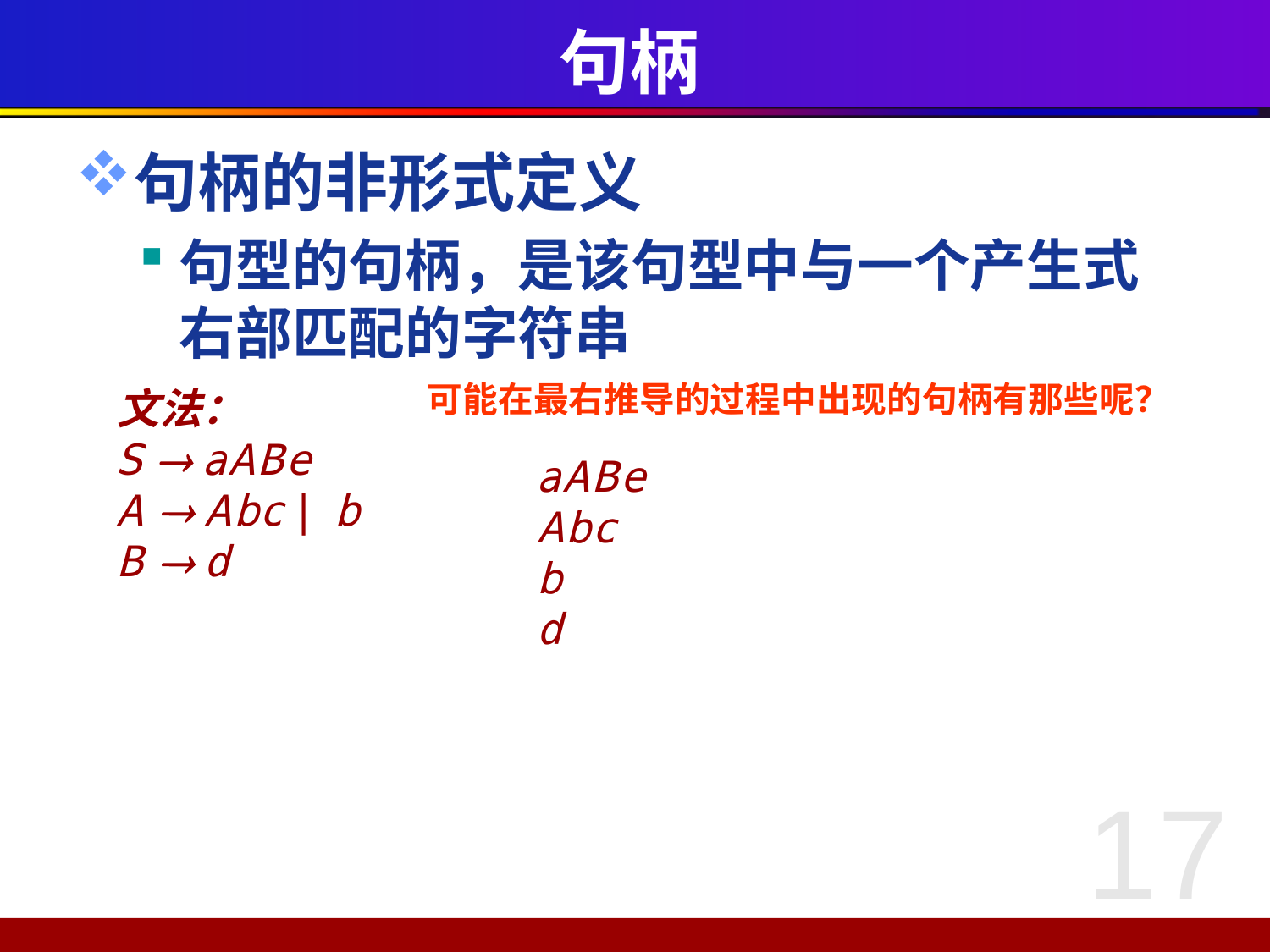

# 句柄
句柄的非形式定义
句型的句柄，是该句型中与一个产生式右部匹配的字符串
可能在最右推导的过程中出现的句柄有那些呢？
文法：
S → aABe
A → Abc | b
B → d
aABe
Abc
b
d